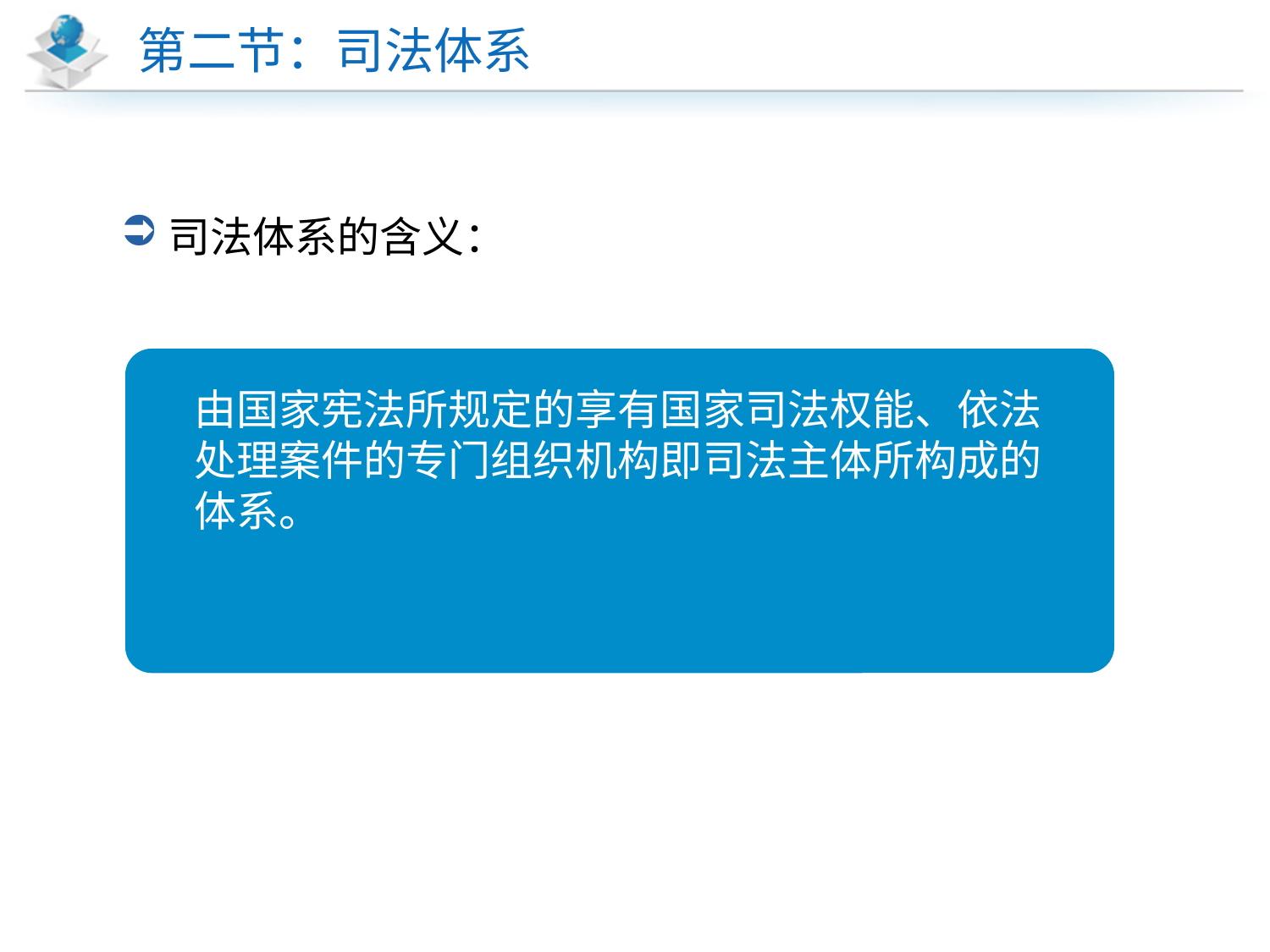

# 第二节：司法体系
司法体系的含义：

由国家宪法所规定的享有国家司法权能、依法处理案件的专门组织机构即司法主体所构成的体系。